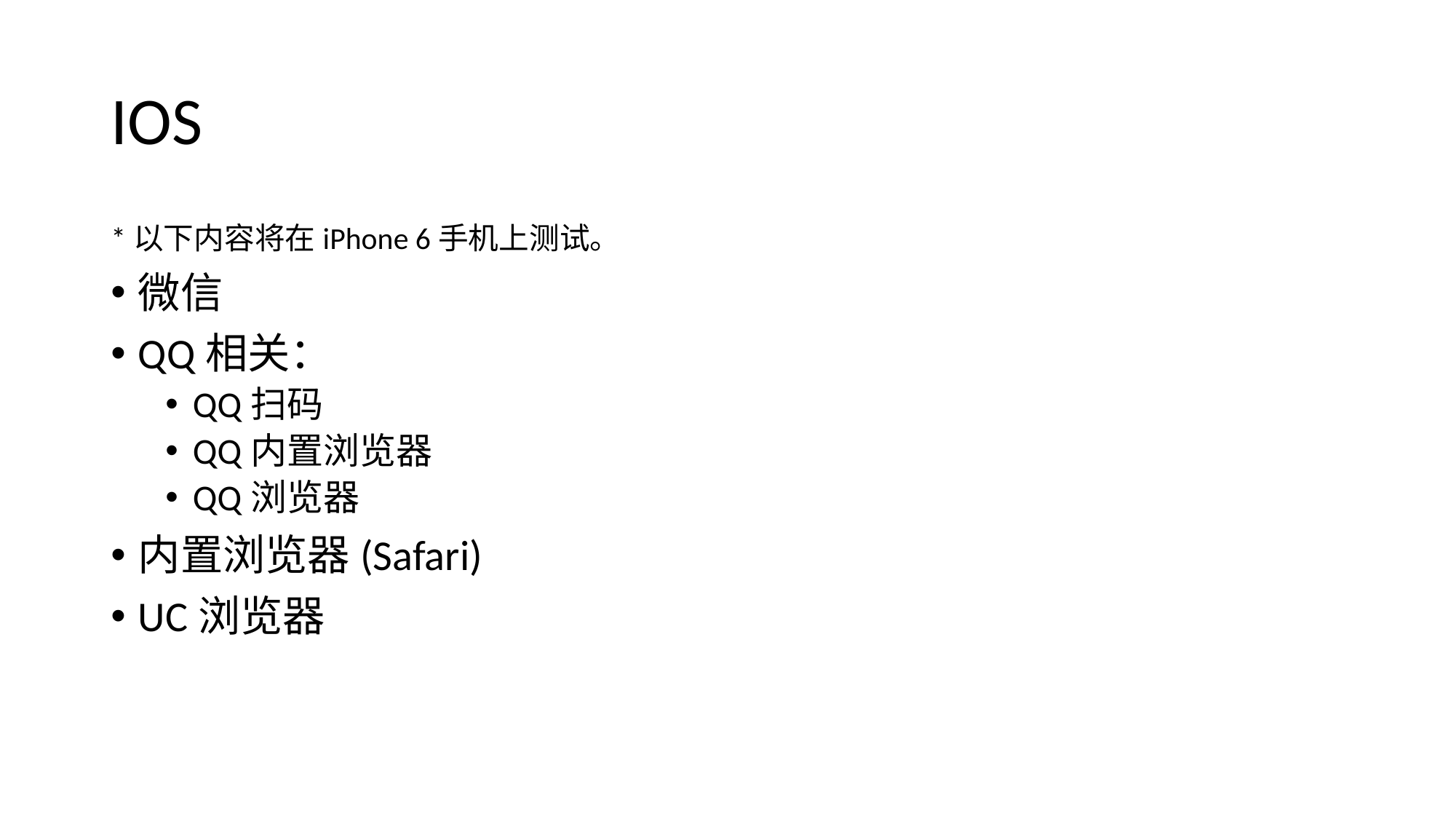

# IOS
*以下内容将在iPhone 6手机上测试。
微信
QQ相关：
QQ扫码
QQ内置浏览器
QQ浏览器
内置浏览器(Safari)
UC浏览器